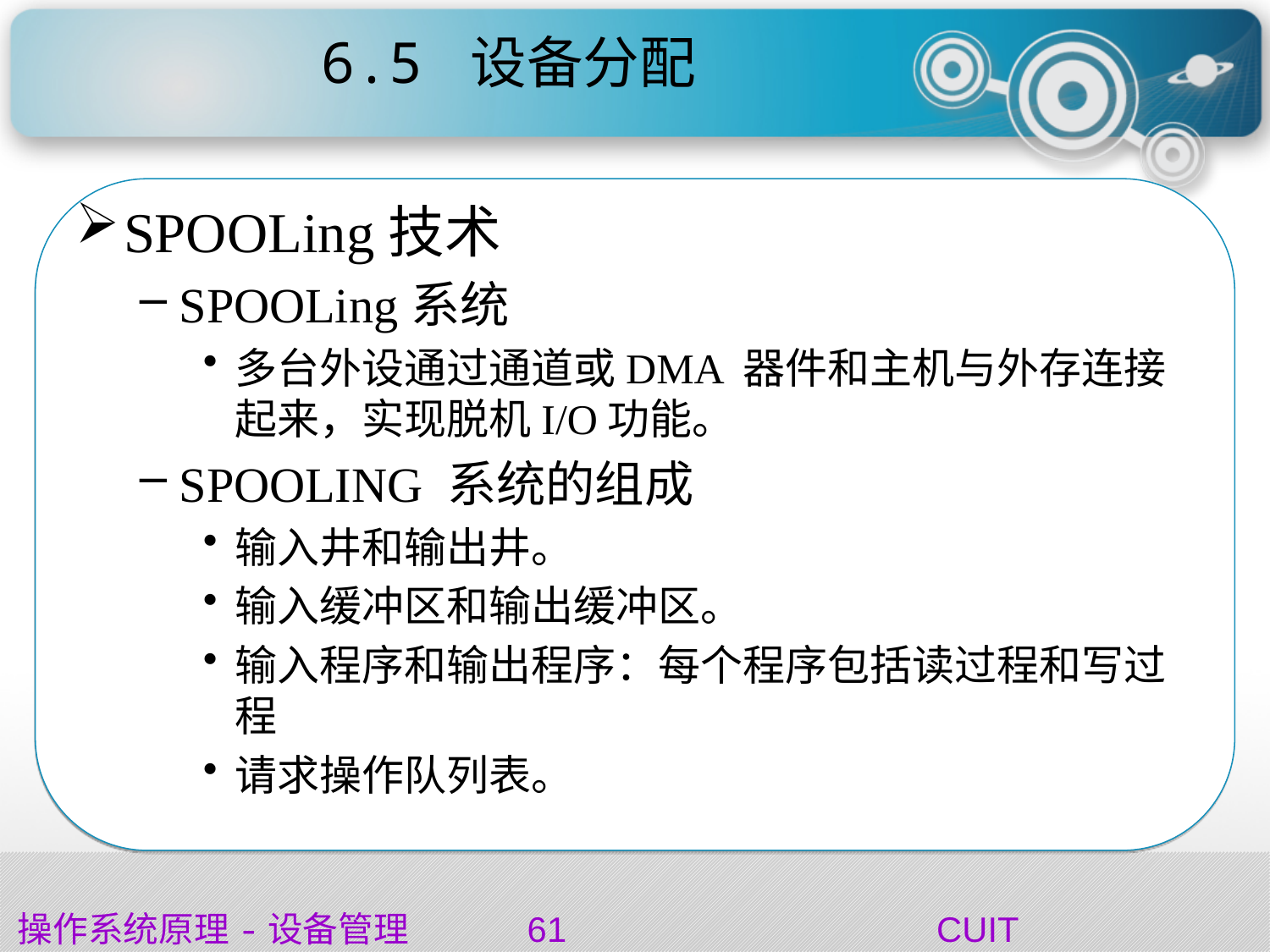

# 6.5 设备分配
SPOOLing技术
SPOOLing系统
多台外设通过通道或DMA 器件和主机与外存连接起来，实现脱机I/O功能。
SPOOLING 系统的组成
输入井和输出井。
输入缓冲区和输出缓冲区。
输入程序和输出程序：每个程序包括读过程和写过程
请求操作队列表。